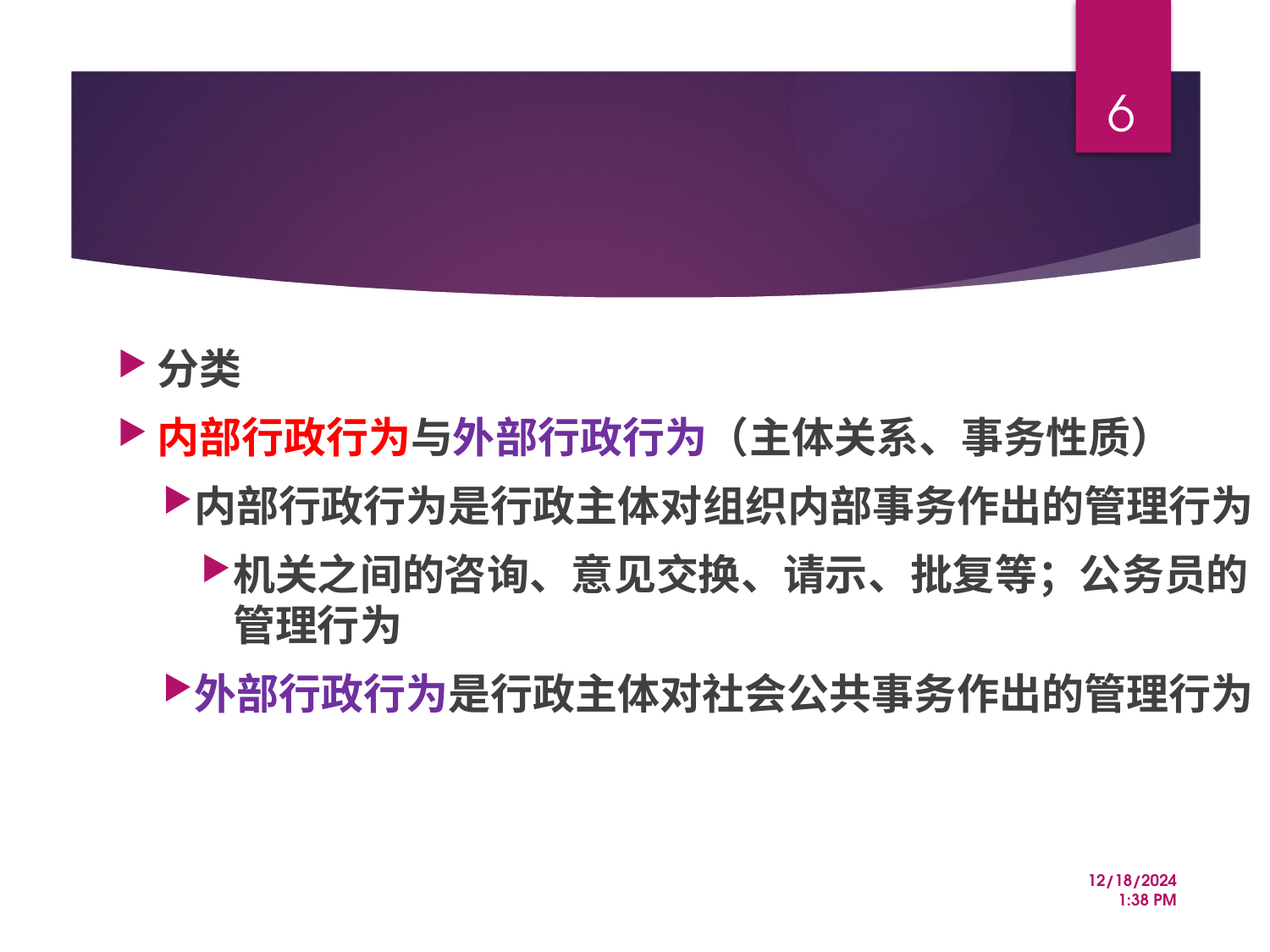

6
#
分类
内部行政行为与外部行政行为（主体关系、事务性质）
内部行政行为是行政主体对组织内部事务作出的管理行为
机关之间的咨询、意见交换、请示、批复等；公务员的管理行为
外部行政行为是行政主体对社会公共事务作出的管理行为
12/18/2024 1:38 PM